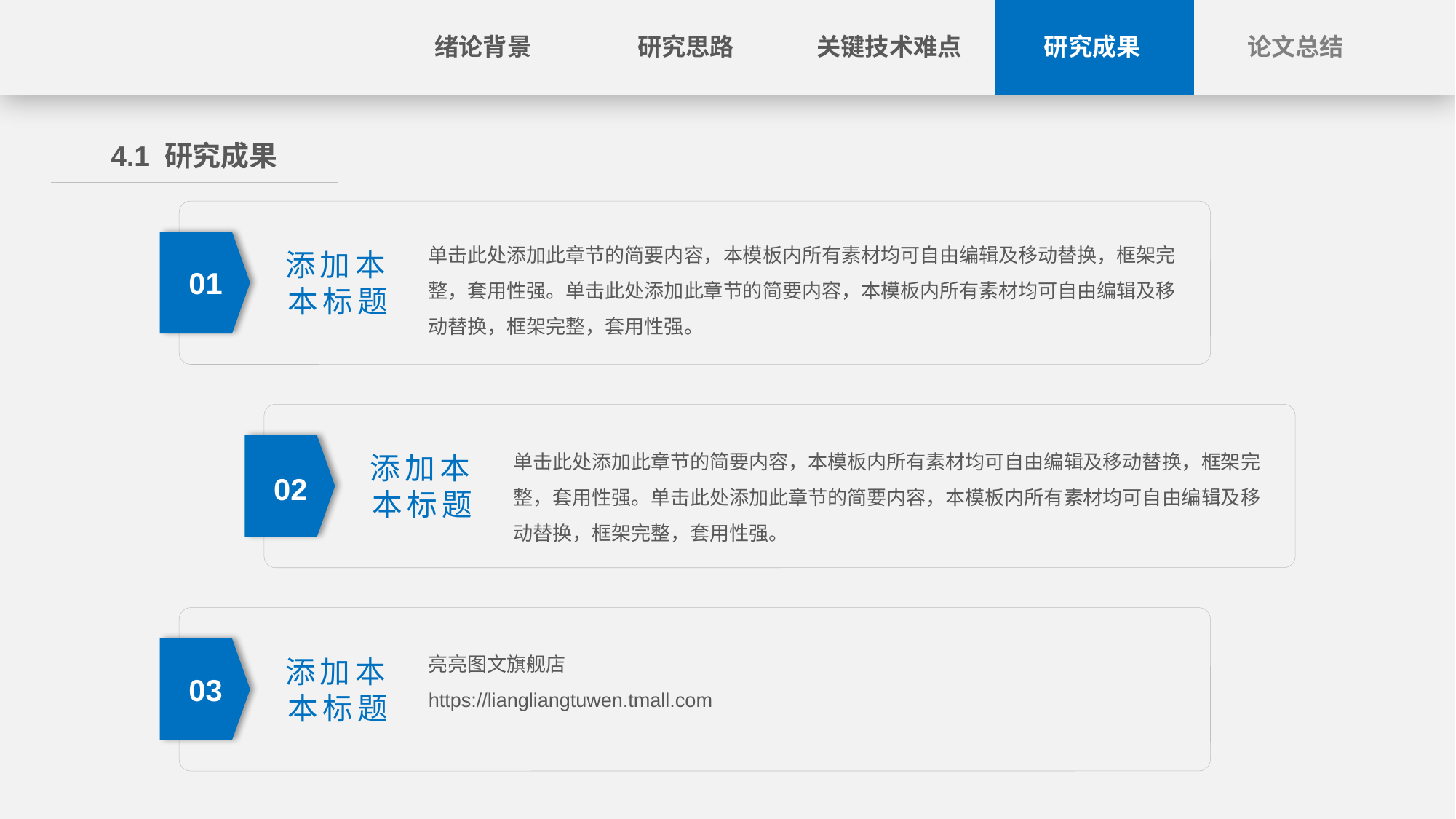

绪论背景
关键技术难点
论文总结
研究思路
研究成果
4.1 研究成果

单击此处添加此章节的简要内容，本模板内所有素材均可自由编辑及移动替换，框架完整，套用性强。单击此处添加此章节的简要内容，本模板内所有素材均可自由编辑及移动替换，框架完整，套用性强。
添加本本标题

01

单击此处添加此章节的简要内容，本模板内所有素材均可自由编辑及移动替换，框架完整，套用性强。单击此处添加此章节的简要内容，本模板内所有素材均可自由编辑及移动替换，框架完整，套用性强。
添加本本标题

02

亮亮图文旗舰店
https://liangliangtuwen.tmall.com
添加本本标题

03